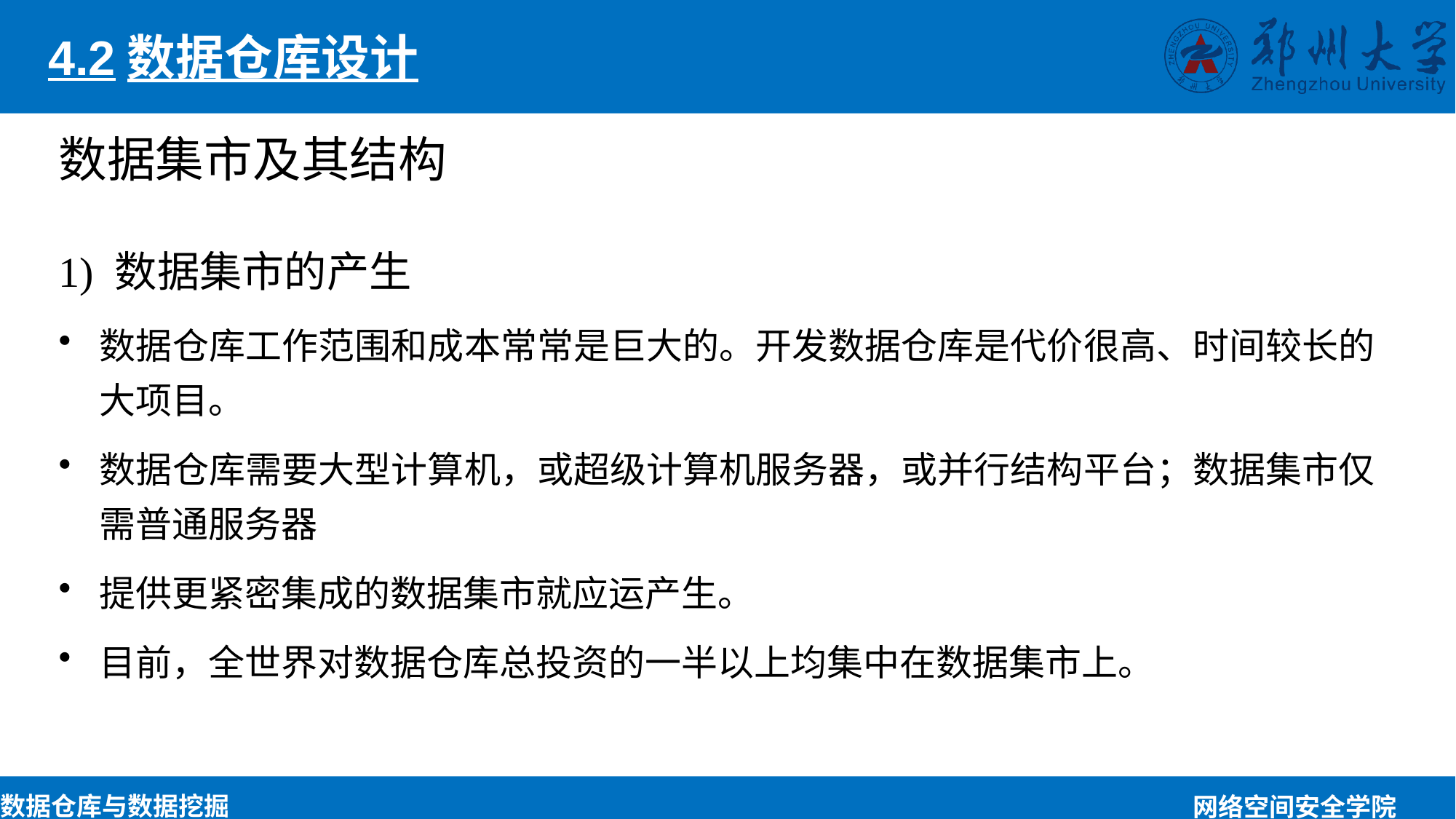

4.2数据仓库设计
数据集市及其结构
1) 数据集市的产生
数据仓库工作范围和成本常常是巨大的。开发数据仓库是代价很高、时间较长的大项目。
数据仓库需要大型计算机，或超级计算机服务器，或并行结构平台；数据集市仅需普通服务器
提供更紧密集成的数据集市就应运产生。
目前，全世界对数据仓库总投资的一半以上均集中在数据集市上。